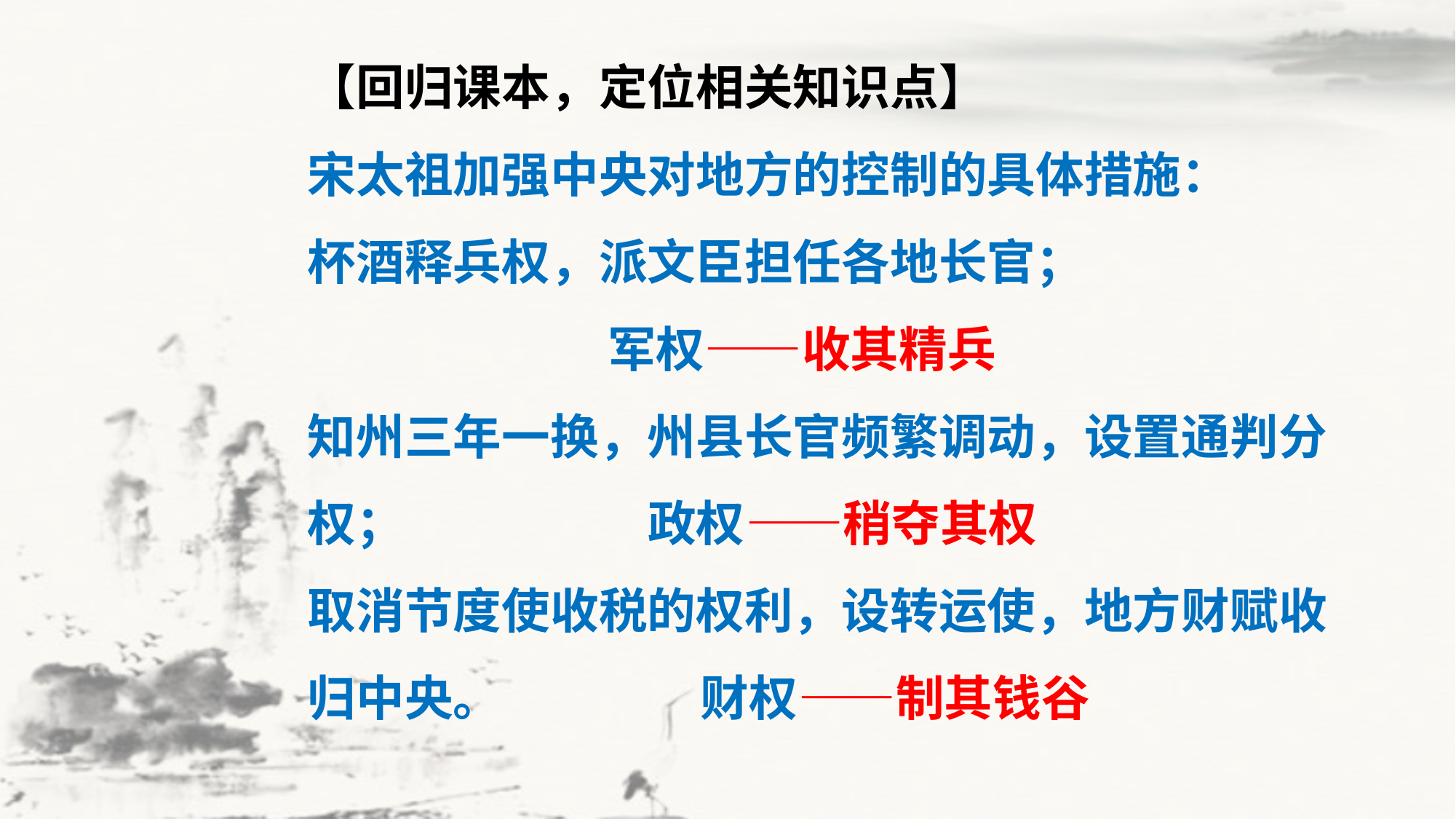

【回归课本，定位相关知识点】
宋太祖加强中央对地方的控制的具体措施：
杯酒释兵权，派文臣担任各地长官；
                          军权——收其精兵
知州三年一换，州县长官频繁调动，设置通判分权；                      政权——稍夺其权
取消节度使收税的权利，设转运使，地方财赋收归中央。                  财权——制其钱谷